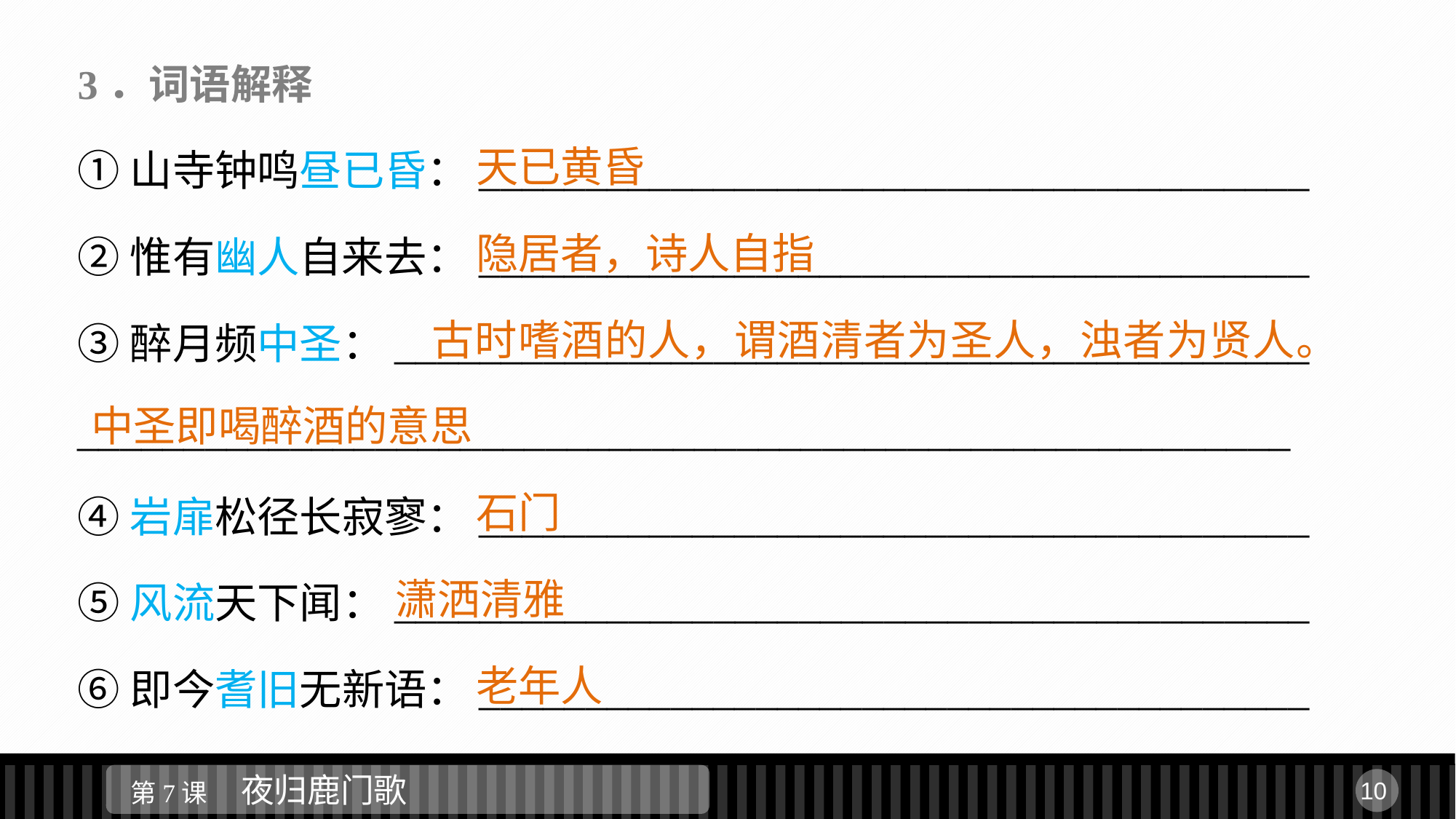

3．词语解释
①山寺钟鸣昼已昏：_______________________________________
②惟有幽人自来去：_______________________________________
③醉月频中圣：___________________________________________
_________________________________________________________
④岩扉松径长寂寥：_______________________________________
⑤风流天下闻：___________________________________________
⑥即今耆旧无新语：_______________________________________
		     天已黄昏
		     隐居者，诗人自指
	        古时嗜酒的人，谓酒清者为圣人，浊者为贤人。中圣即喝醉酒的意思
		     石门
	     潇洒清雅
		     老年人